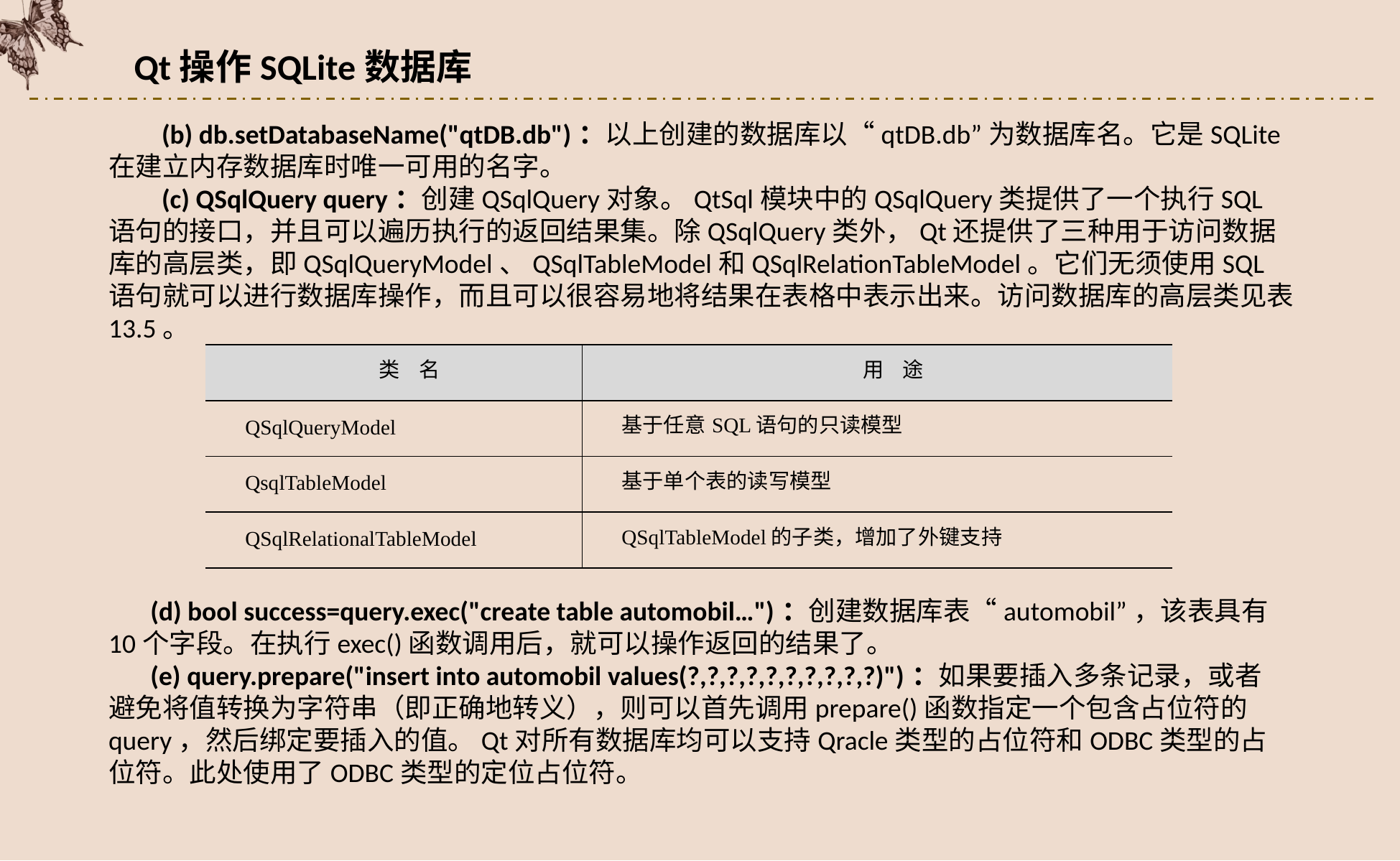

Qt操作SQLite数据库
(b) db.setDatabaseName("qtDB.db")：以上创建的数据库以“qtDB.db”为数据库名。它是SQLite在建立内存数据库时唯一可用的名字。
(c) QSqlQuery query：创建QSqlQuery对象。QtSql模块中的QSqlQuery类提供了一个执行SQL语句的接口，并且可以遍历执行的返回结果集。除QSqlQuery类外，Qt还提供了三种用于访问数据库的高层类，即QSqlQueryModel、QSqlTableModel和QSqlRelationTableModel。它们无须使用SQL语句就可以进行数据库操作，而且可以很容易地将结果在表格中表示出来。访问数据库的高层类见表13.5。
| 类 名 | 用 途 |
| --- | --- |
| QSqlQueryModel | 基于任意SQL语句的只读模型 |
| QsqlTableModel | 基于单个表的读写模型 |
| QSqlRelationalTableModel | QSqlTableModel的子类，增加了外键支持 |
(d) bool success=query.exec("create table automobil…")：创建数据库表“automobil”，该表具有10个字段。在执行exec()函数调用后，就可以操作返回的结果了。
(e) query.prepare("insert into automobil values(?,?,?,?,?,?,?,?,?,?)")：如果要插入多条记录，或者避免将值转换为字符串（即正确地转义），则可以首先调用prepare()函数指定一个包含占位符的query，然后绑定要插入的值。Qt对所有数据库均可以支持Qracle类型的占位符和ODBC类型的占位符。此处使用了ODBC类型的定位占位符。